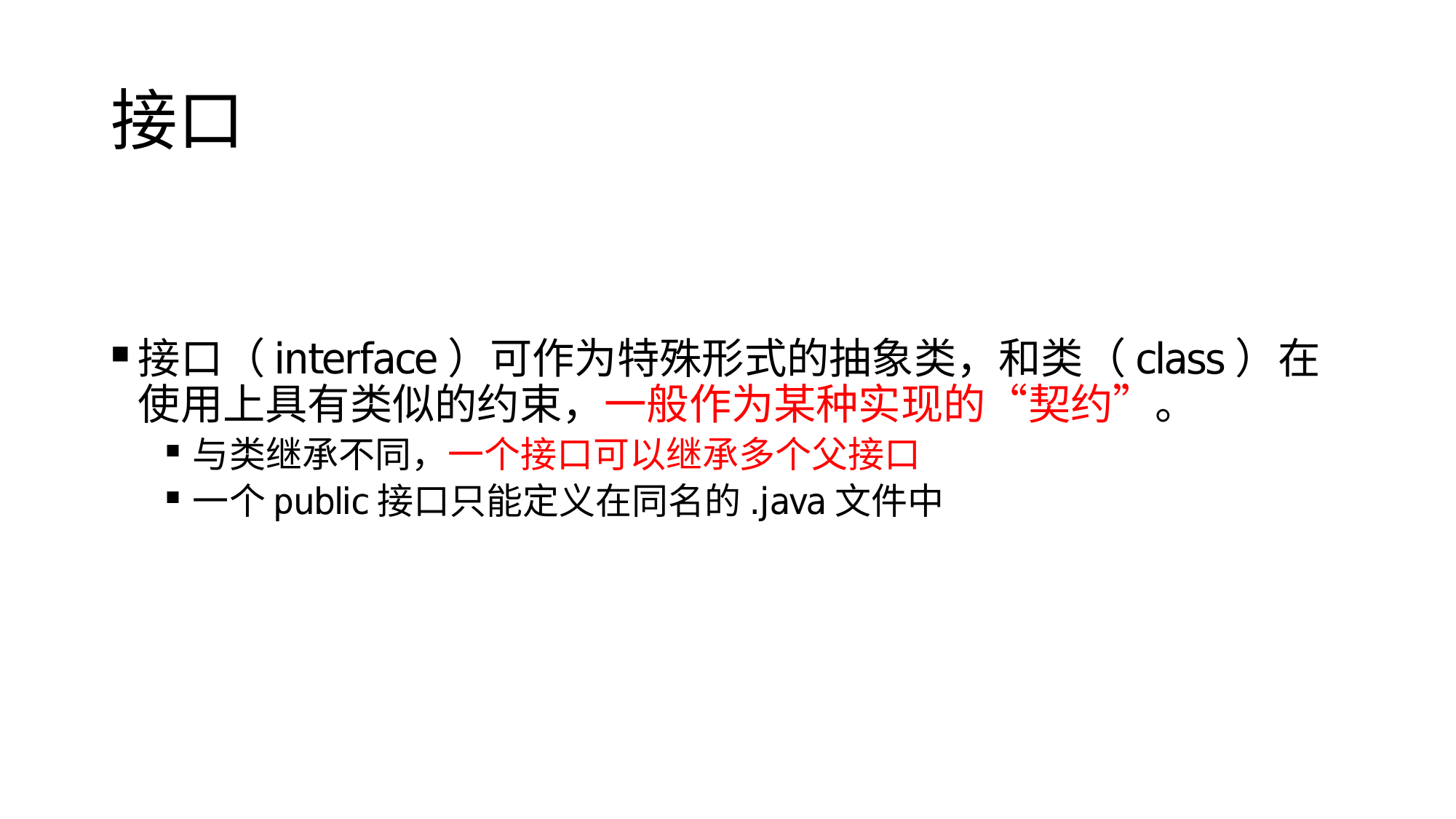

# 接口

接口（interface）可作为特殊形式的抽象类，和类（class）在使用上具有类似的约束，一般作为某种实现的“契约”。
与类继承不同，一个接口可以继承多个父接口
一个public接口只能定义在同名的.java文件中